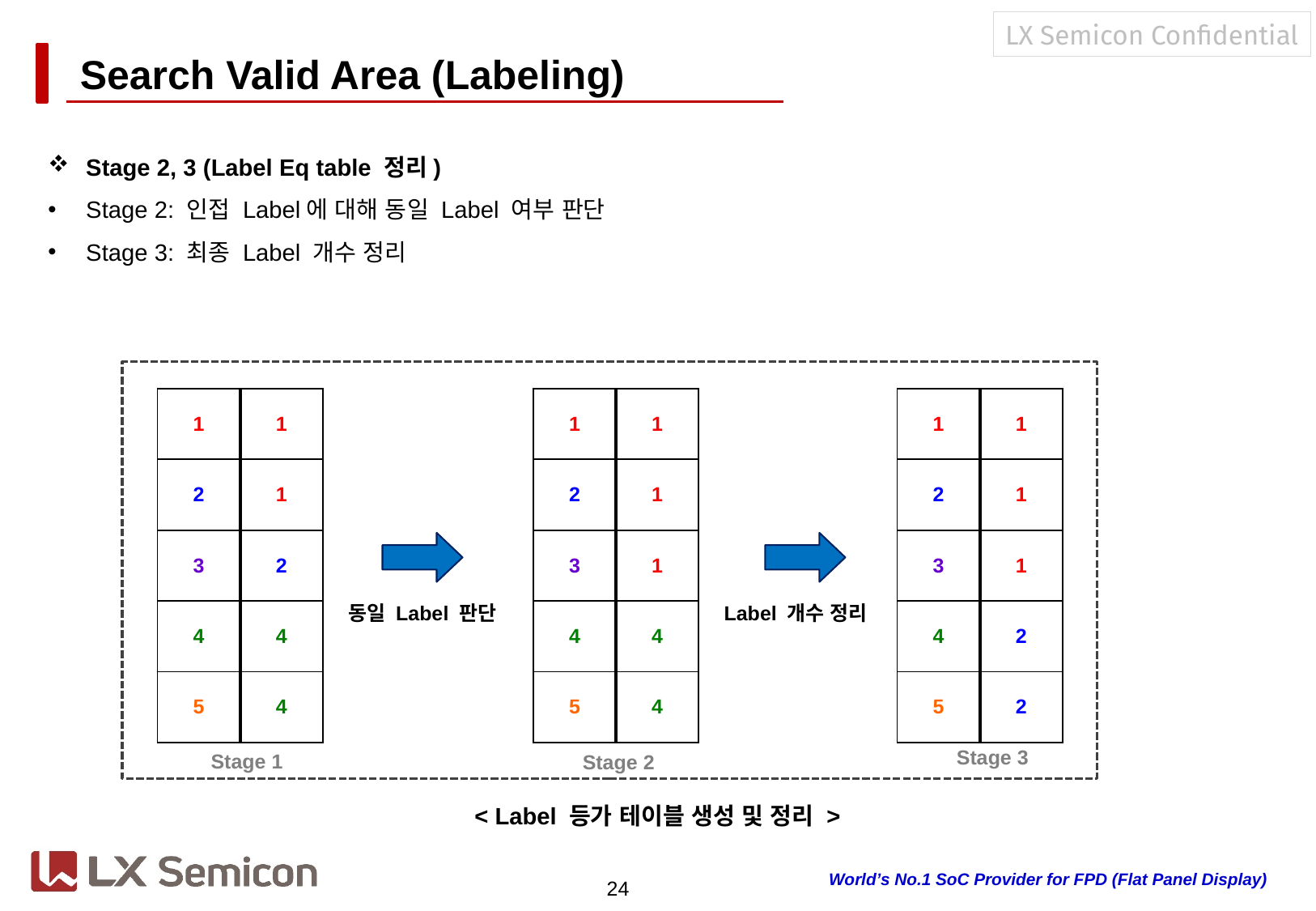

# Search Valid Area (Labeling)
Stage 2, 3 (Label Eq table 정리)
Stage 2: 인접 Label에 대해 동일 Label 여부 판단
Stage 3: 최종 Label 개수 정리

| 1 | 1 |
| --- | --- |
| 2 | 1 |
| 3 | 2 |
| 4 | 4 |
| 5 | 4 |
| 1 | 1 |
| --- | --- |
| 2 | 1 |
| 3 | 1 |
| 4 | 4 |
| 5 | 4 |
| 1 | 1 |
| --- | --- |
| 2 | 1 |
| 3 | 1 |
| 4 | 2 |
| 5 | 2 |

동일 Label 판단
Label 개수 정리
Stage 3
Stage 1
Stage 2
< Label 등가 테이블 생성 및 정리 >